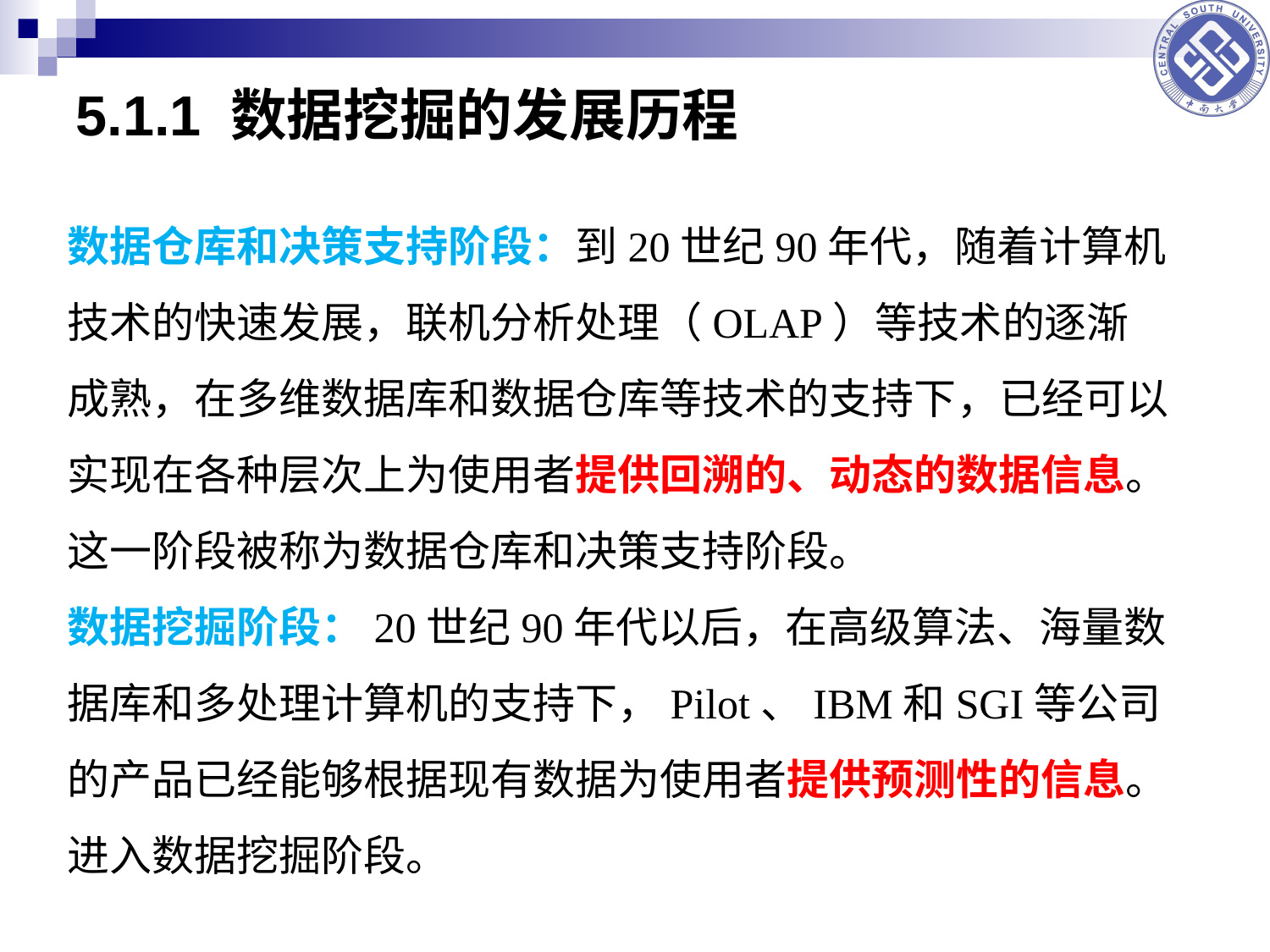

5.1.1 数据挖掘的发展历程
数据仓库和决策支持阶段：到20世纪90年代，随着计算机技术的快速发展，联机分析处理（OLAP）等技术的逐渐成熟，在多维数据库和数据仓库等技术的支持下，已经可以实现在各种层次上为使用者提供回溯的、动态的数据信息。这一阶段被称为数据仓库和决策支持阶段。
数据挖掘阶段：20世纪90年代以后，在高级算法、海量数据库和多处理计算机的支持下，Pilot、IBM和SGI等公司的产品已经能够根据现有数据为使用者提供预测性的信息。进入数据挖掘阶段。